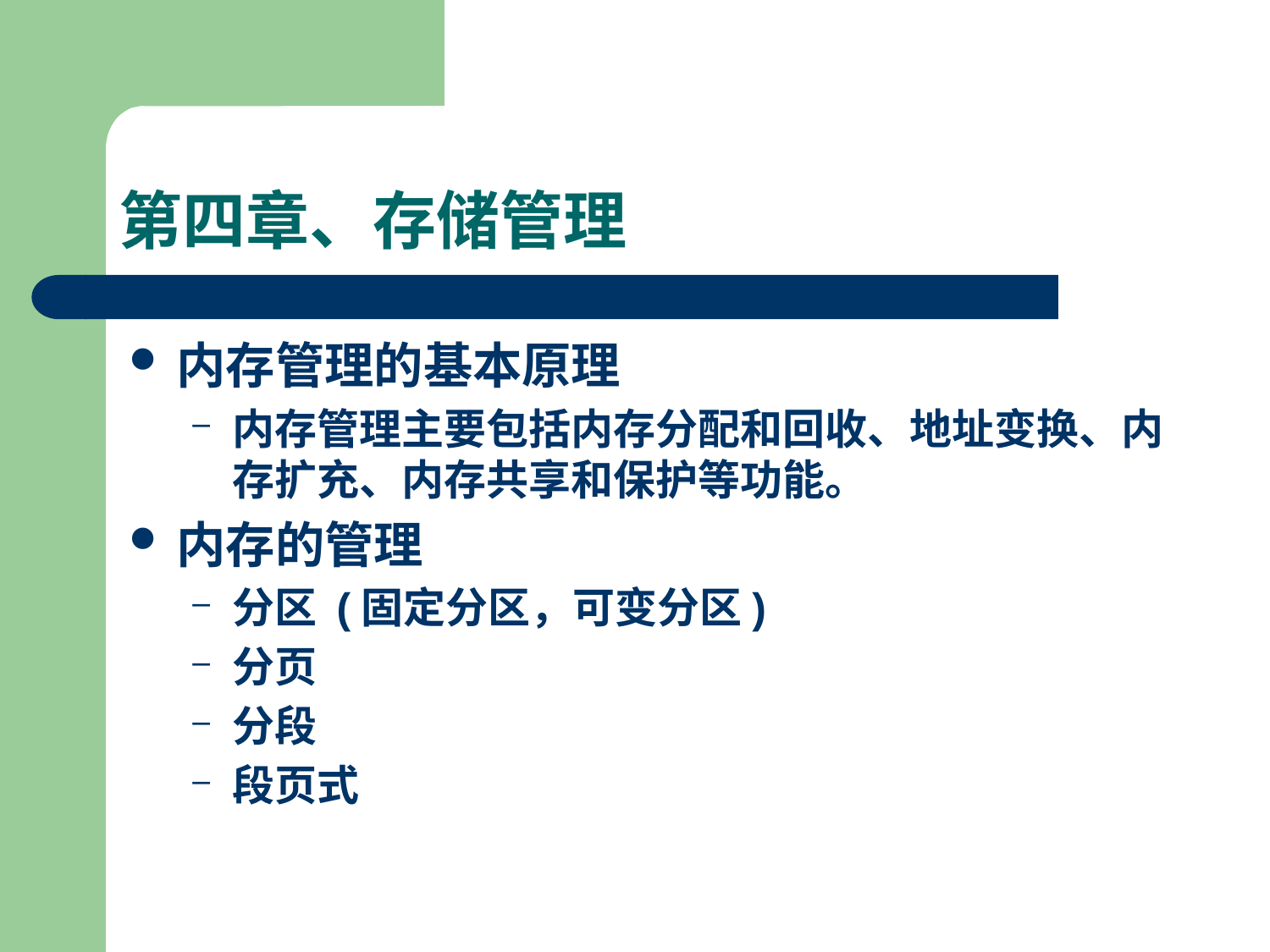

# 第四章、存储管理
内存管理的基本原理
内存管理主要包括内存分配和回收、地址变换、内存扩充、内存共享和保护等功能。
内存的管理
分区 (固定分区，可变分区)
分页
分段
段页式